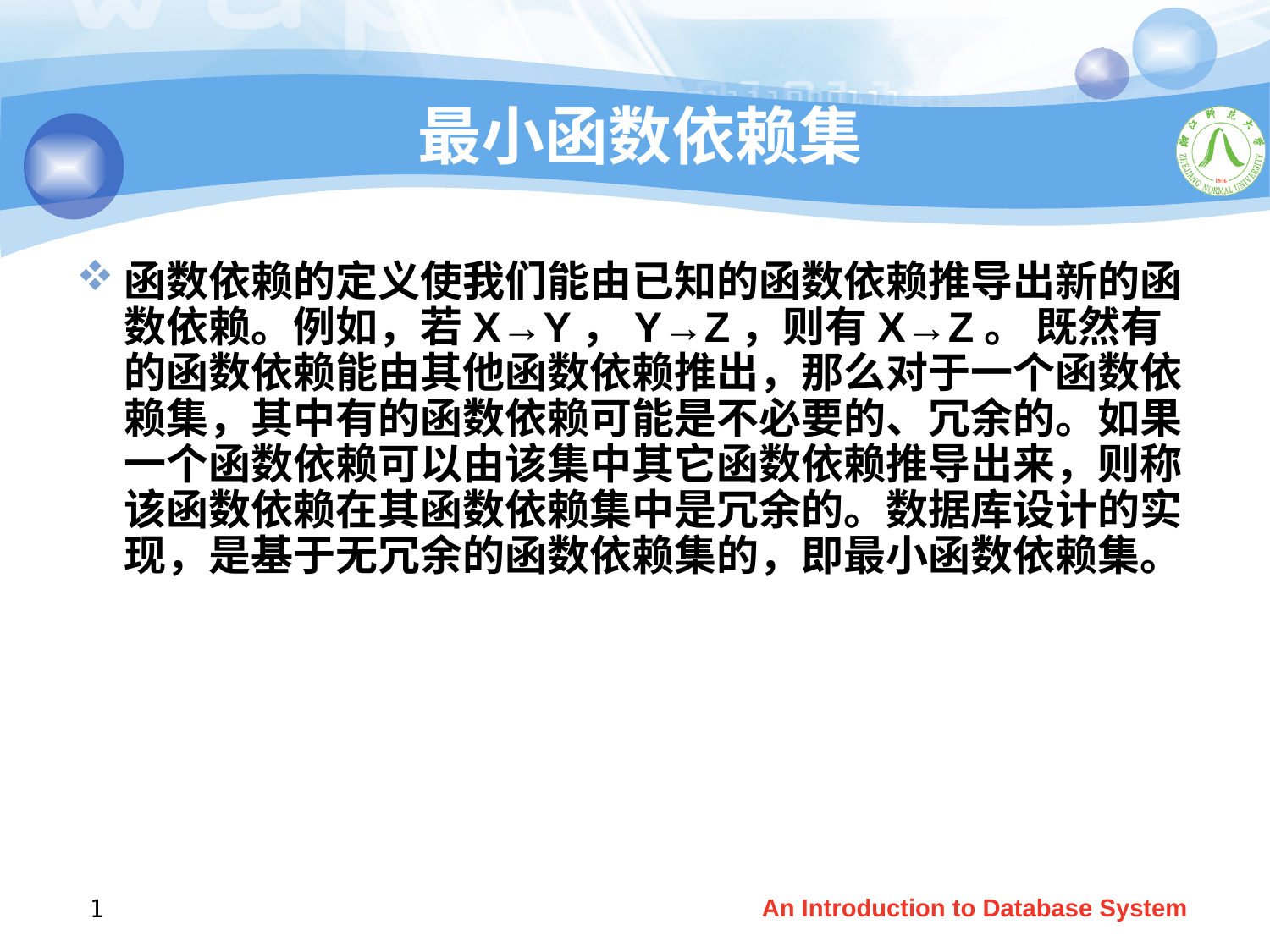

# 最小函数依赖集
函数依赖的定义使我们能由已知的函数依赖推导出新的函数依赖。例如，若X→Y，Y→Z，则有X→Z。 既然有的函数依赖能由其他函数依赖推出，那么对于一个函数依赖集，其中有的函数依赖可能是不必要的、冗余的。如果一个函数依赖可以由该集中其它函数依赖推导出来，则称该函数依赖在其函数依赖集中是冗余的。数据库设计的实现，是基于无冗余的函数依赖集的，即最小函数依赖集。
1
An Introduction to Database System